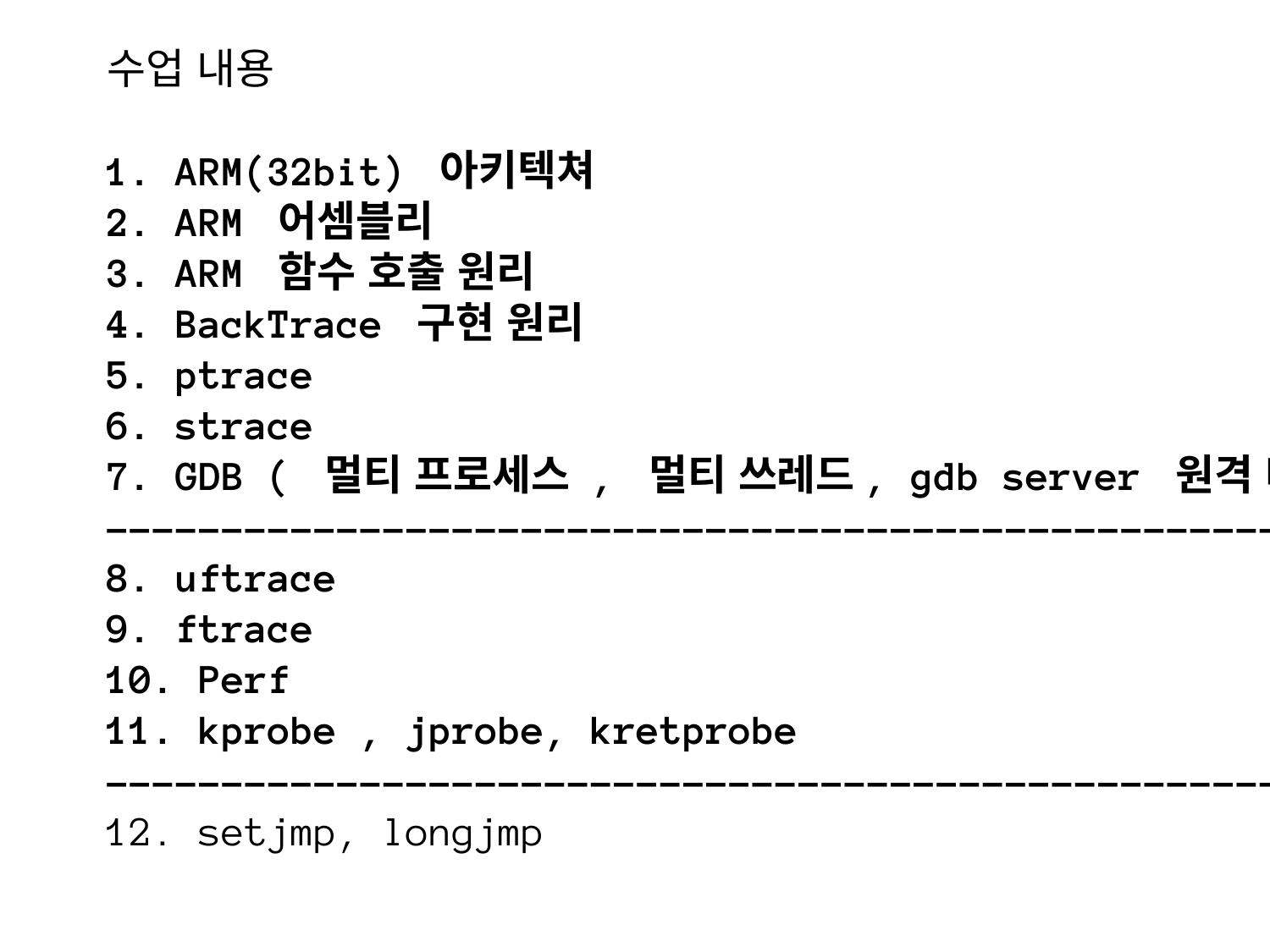

수업 내용

1. ARM(32bit) 아키텍쳐
2. ARM 어셈블리
3. ARM 함수 호출 원리
4. BackTrace 구현 원리
5. ptrace
6. strace
7. GDB ( 멀티 프로세스 , 멀티 쓰레드, gdb server 원격 디버깅 )
-----------------------------------------------------------
8. uftrace
9. ftrace
10. Perf
11. kprobe , jprobe, kretprobe
-----------------------------------------------------------
12. setjmp, longjmp